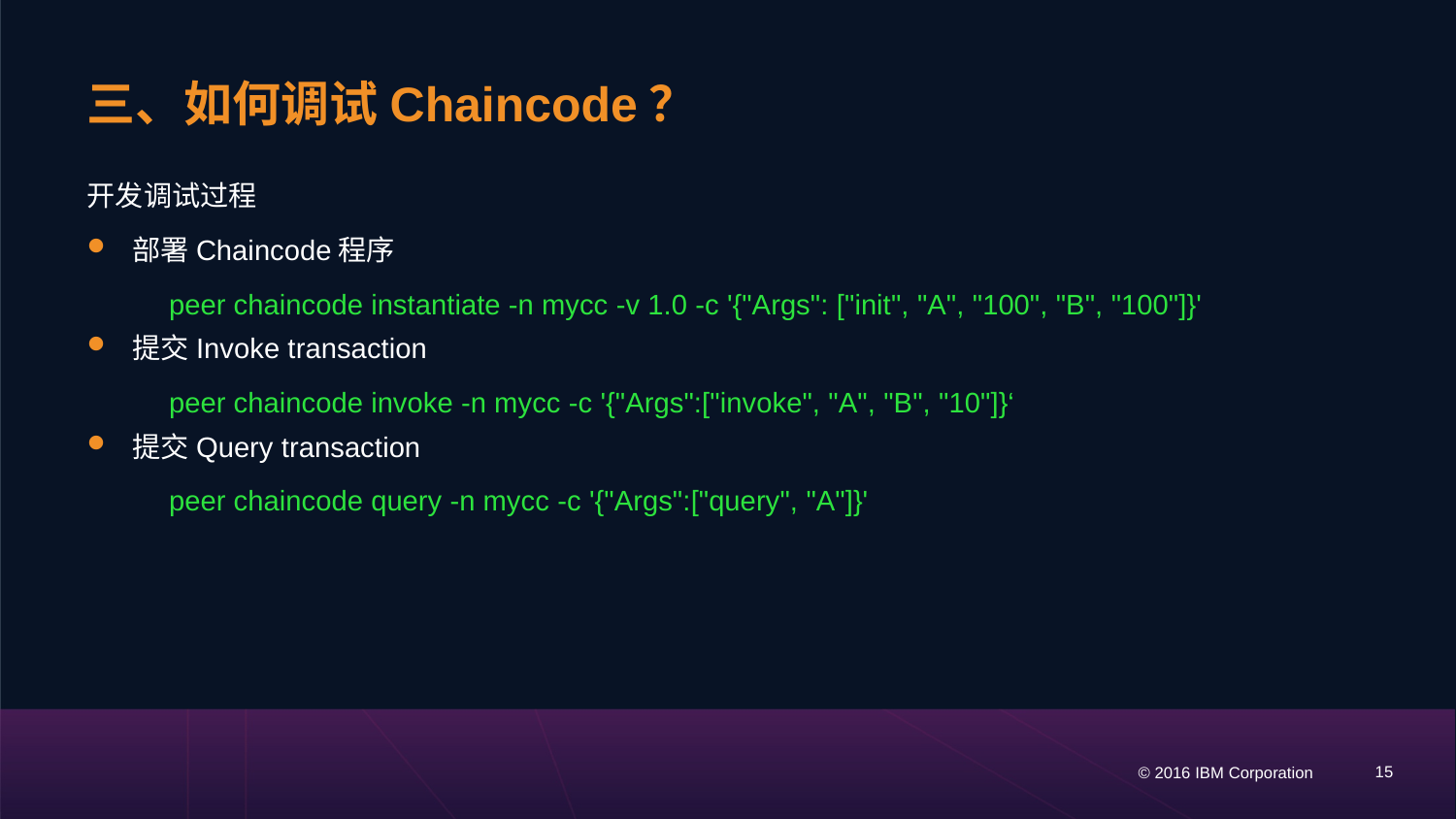

# 三、如何调试Chaincode？
开发调试过程
部署Chaincode程序
peer chaincode instantiate -n mycc -v 1.0 -c '{"Args": ["init", "A", "100", "B", "100"]}'
提交Invoke transaction
peer chaincode invoke -n mycc -c '{"Args":["invoke", "A", "B", "10"]}‘
提交Query transaction
peer chaincode query -n mycc -c '{"Args":["query", "A"]}'